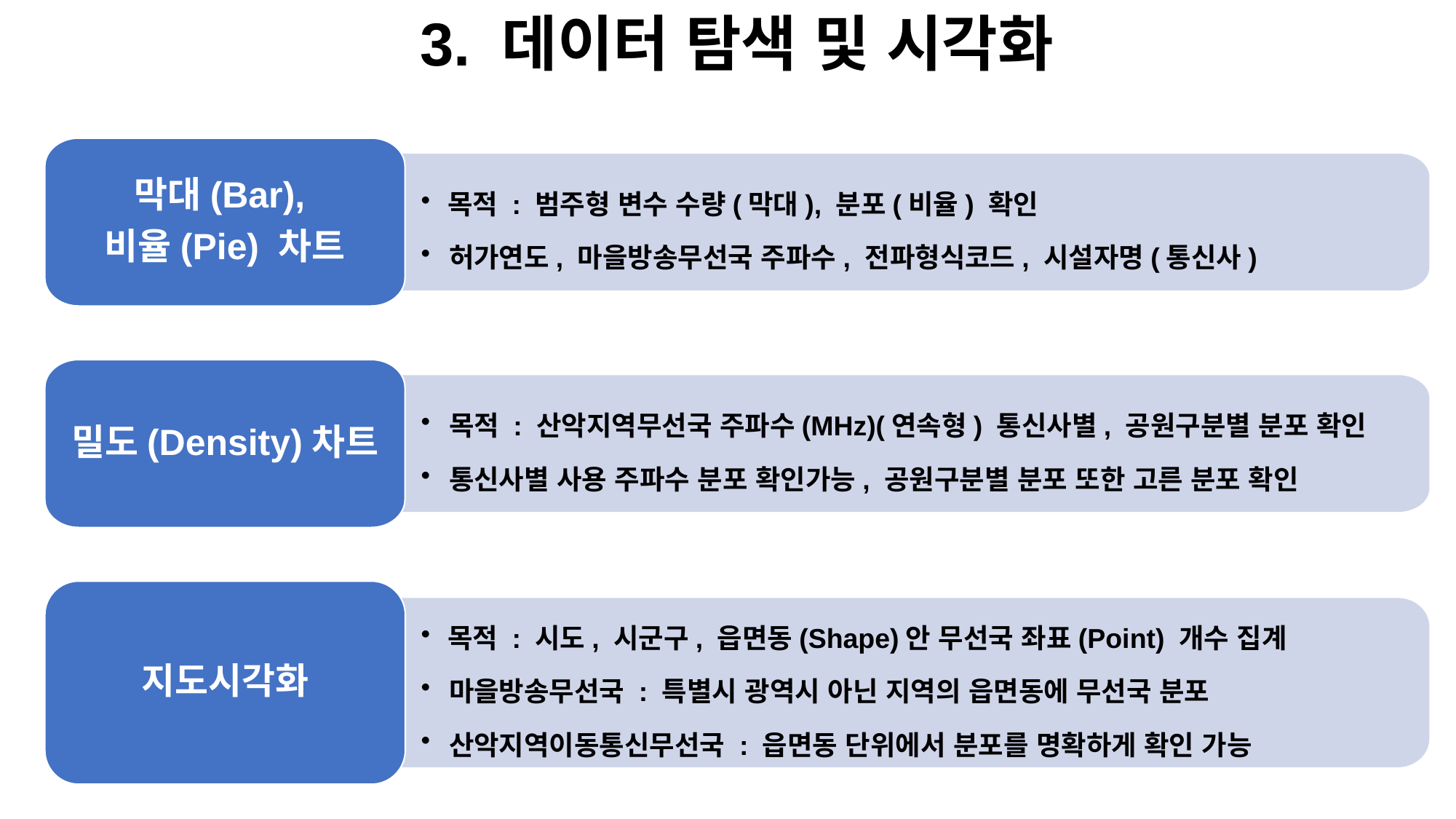

3. 데이터 탐색 및 시각화
막대(Bar),
비율(Pie) 차트
 목적 : 범주형 변수 수량(막대), 분포(비율) 확인
 허가연도, 마을방송무선국 주파수, 전파형식코드, 시설자명(통신사)
밀도(Density)차트
 목적 : 산악지역무선국 주파수(MHz)(연속형) 통신사별, 공원구분별 분포 확인
 통신사별 사용 주파수 분포 확인가능, 공원구분별 분포 또한 고른 분포 확인
지도시각화
 목적 : 시도, 시군구, 읍면동(Shape)안 무선국 좌표(Point) 개수 집계
 마을방송무선국 : 특별시 광역시 아닌 지역의 읍면동에 무선국 분포
 산악지역이동통신무선국 : 읍면동 단위에서 분포를 명확하게 확인 가능